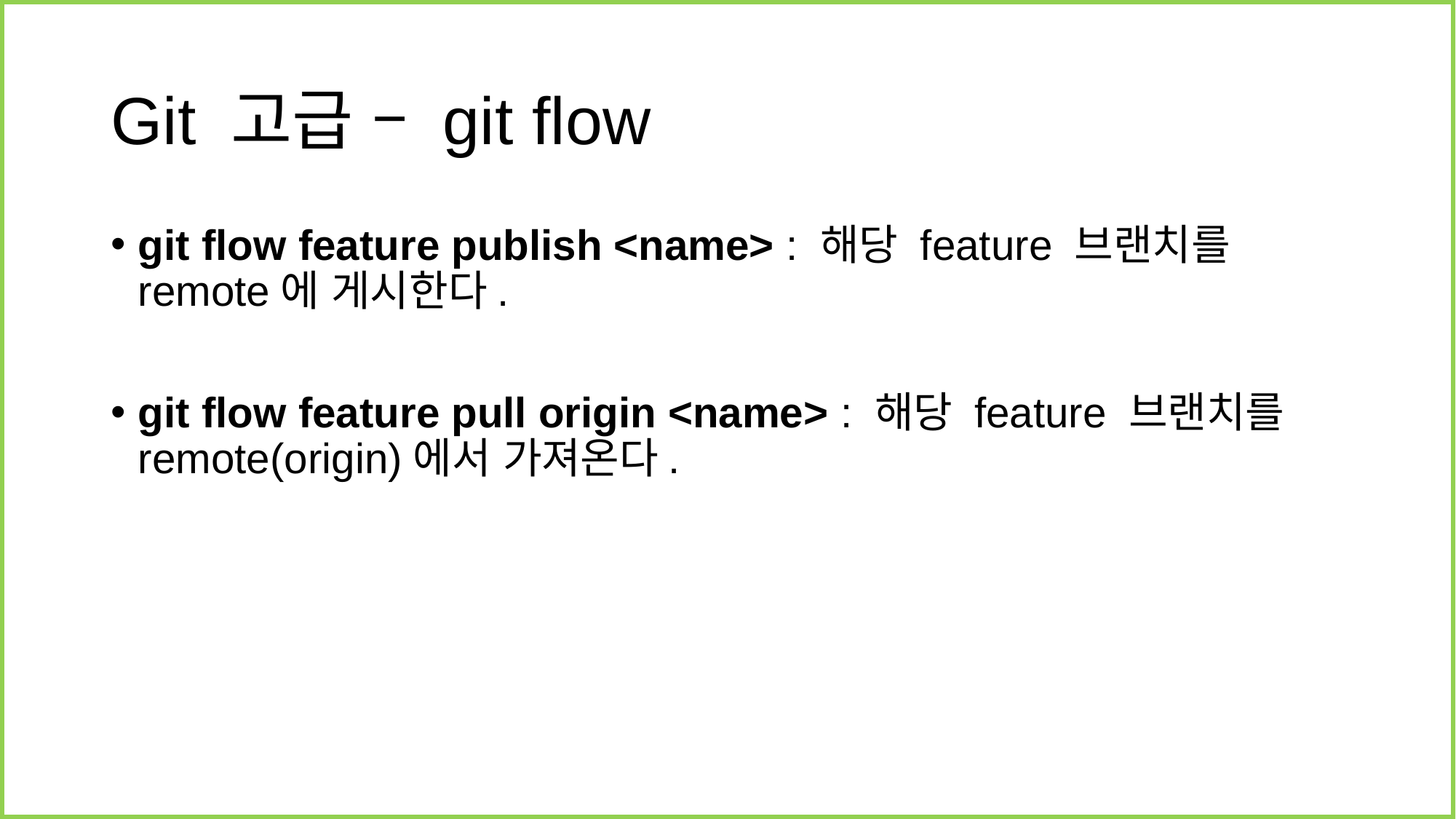

# Git 고급 – git flow
git flow feature publish <name> : 해당 feature 브랜치를 remote에 게시한다.

git flow feature pull origin <name> : 해당 feature 브랜치를 remote(origin)에서 가져온다.